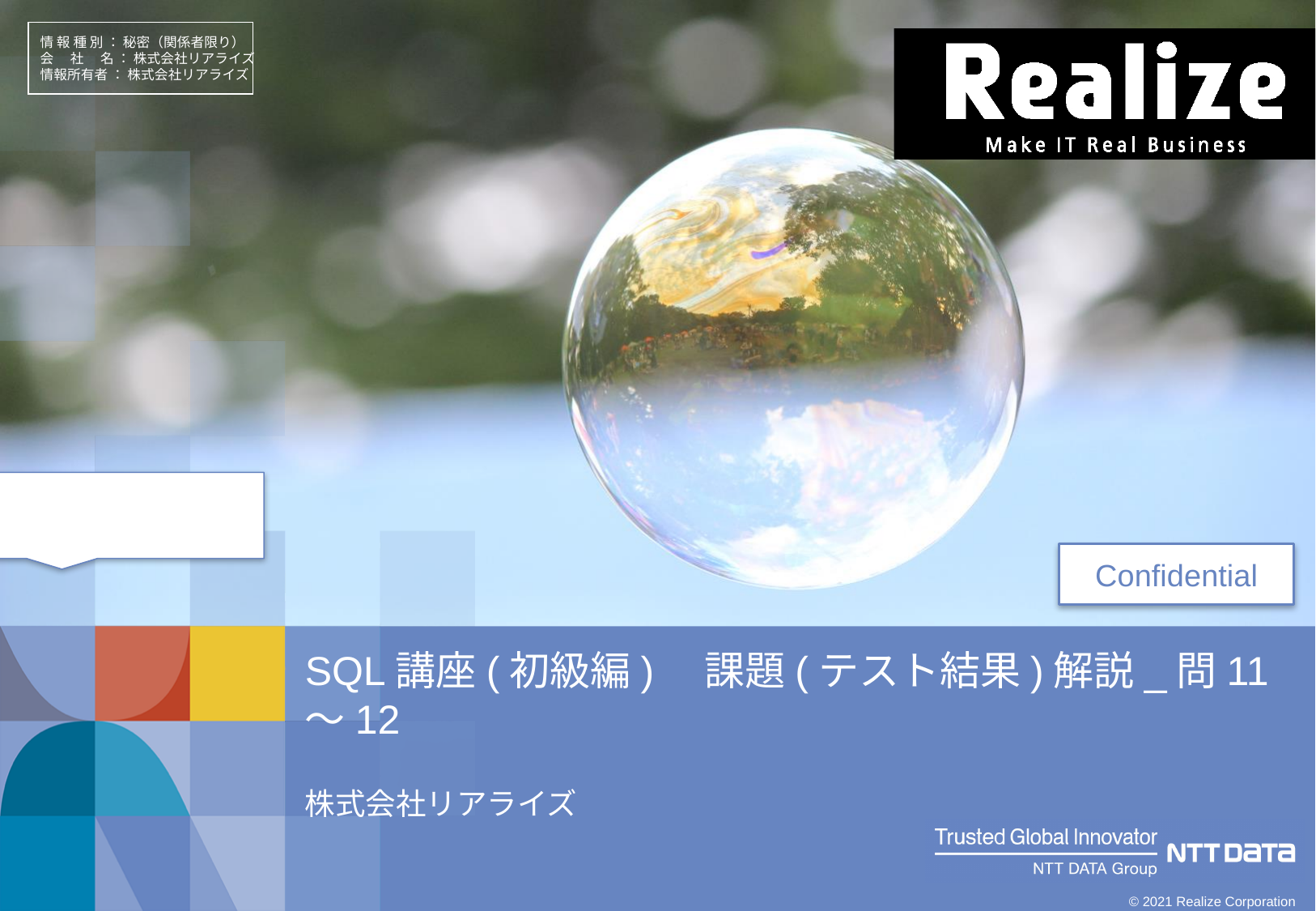

情 報 種 別 ： 秘密（関係者限り）
会　 社　 名 ： 株式会社リアライズ
情報所有者 ： 株式会社リアライズ

Confidential
SQL講座(初級編)　課題(テスト結果)解説_問11～12

株式会社リアライズ